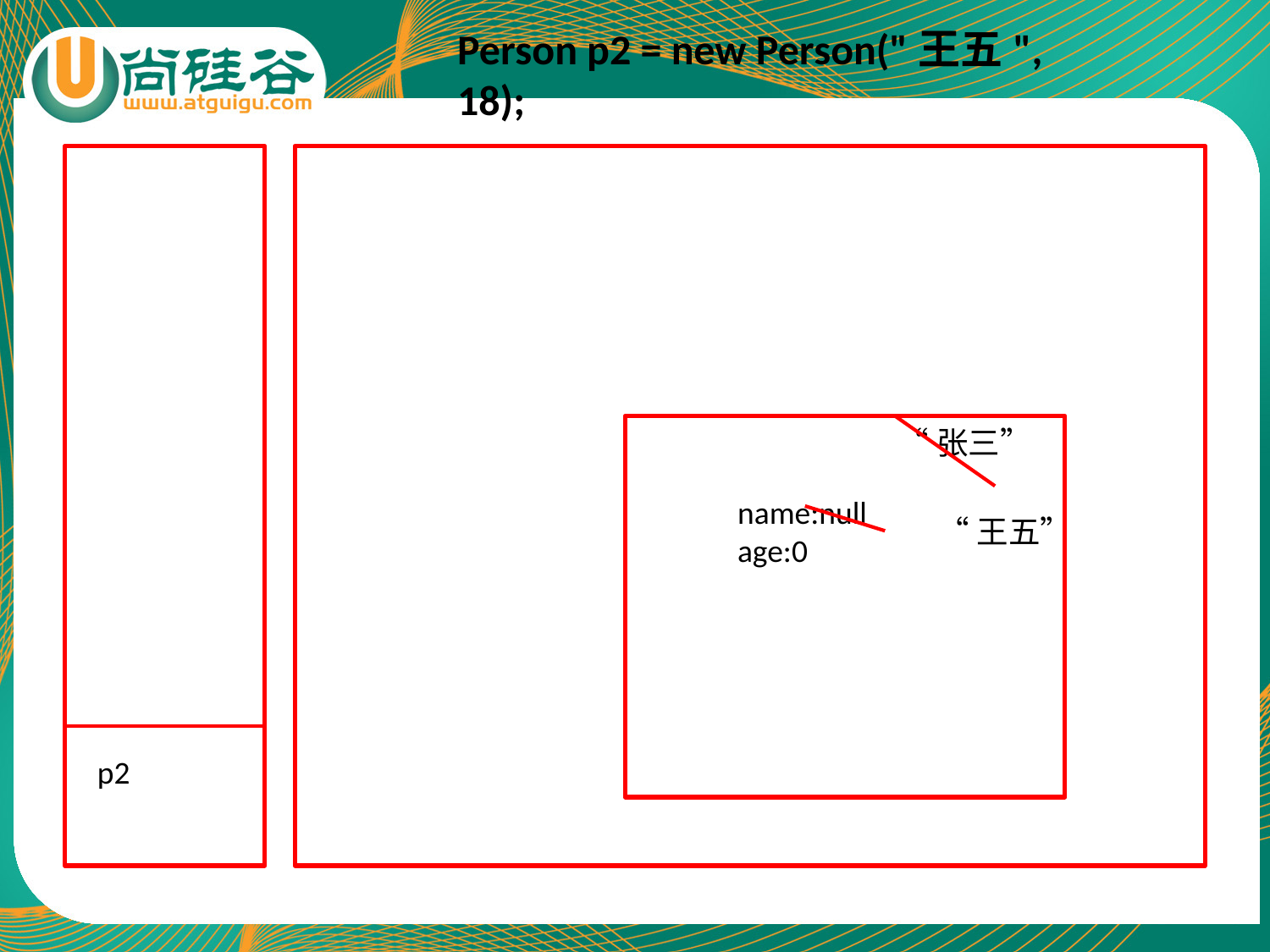

Person p2 = new Person("王五", 18);

“张三”
name:null
age:0
“王五”
p2